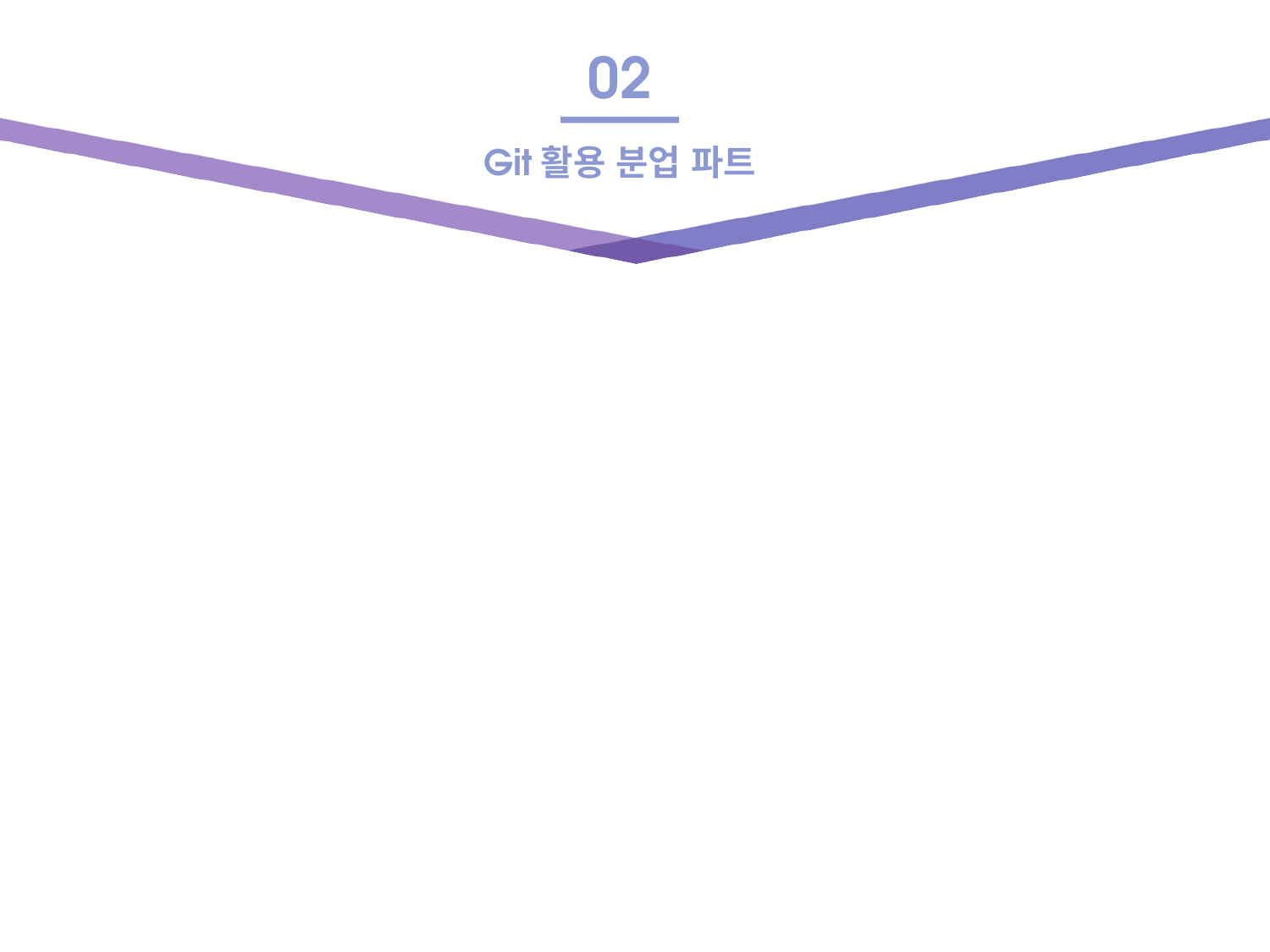

02

Git활용 분업 파트

# Add some text to the title slide
Replace with your own text